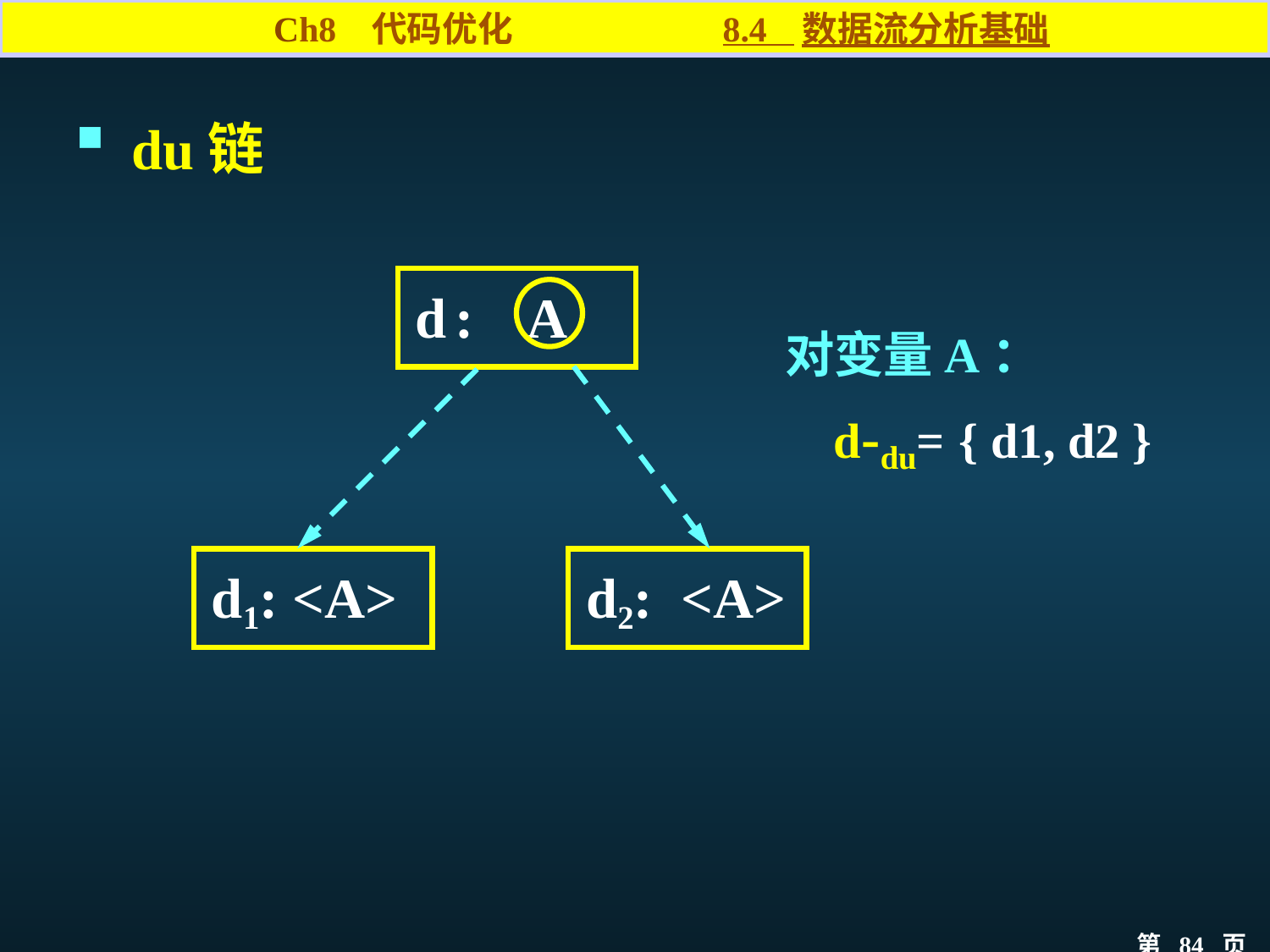

Ch8   代码优化                         8.4   数据流分析基础
  du链

d :    A

对变量A：
    d-du=  { d1, d2 }

d1: <A>

d2:  <A>